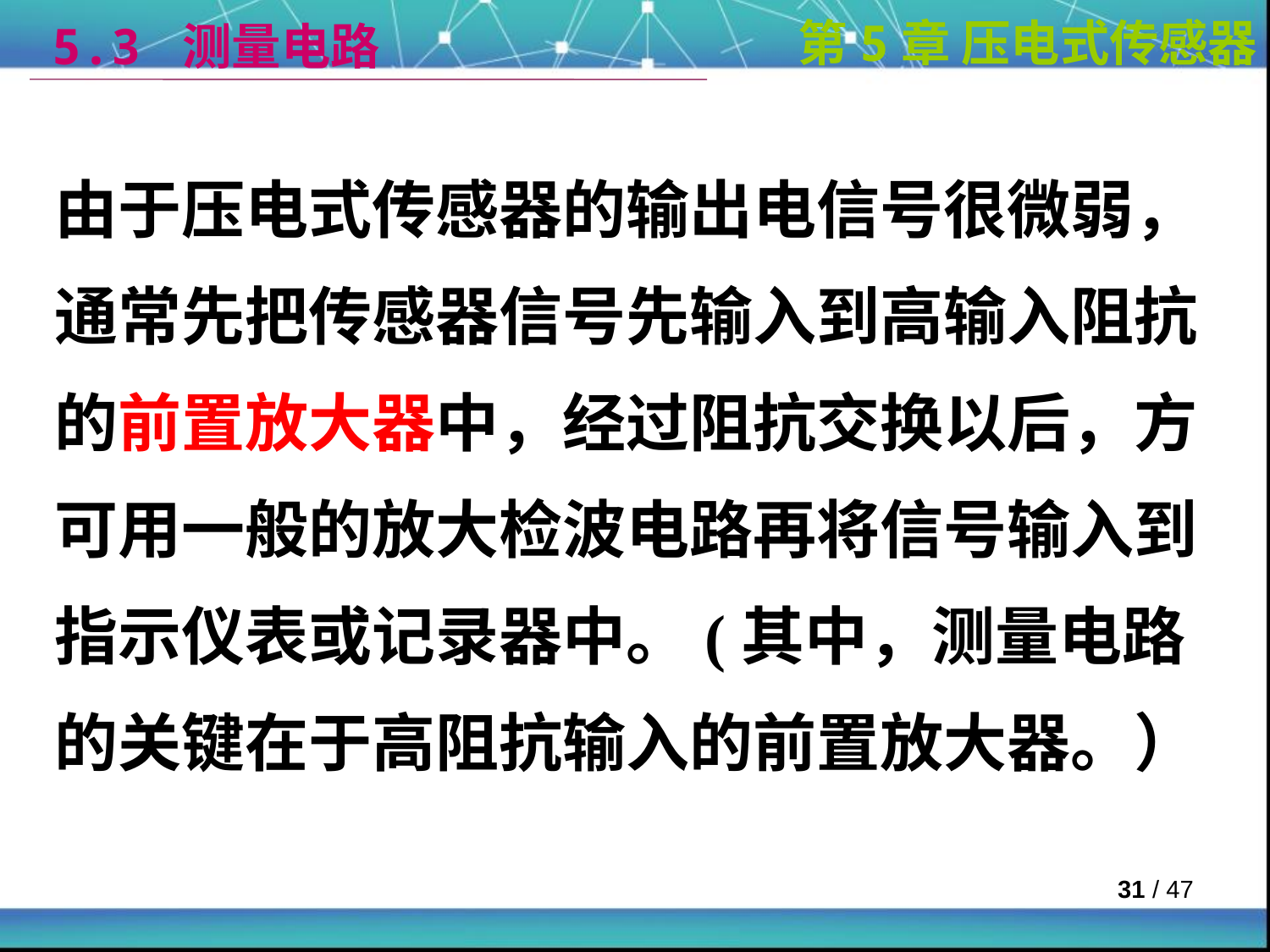

5.3 测量电路
第5章 压电式传感器

由于压电式传感器的输出电信号很微弱，通常先把传感器信号先输入到高输入阻抗的前置放大器中，经过阻抗交换以后，方可用一般的放大检波电路再将信号输入到指示仪表或记录器中。(其中，测量电路的关键在于高阻抗输入的前置放大器。）
31 / 47